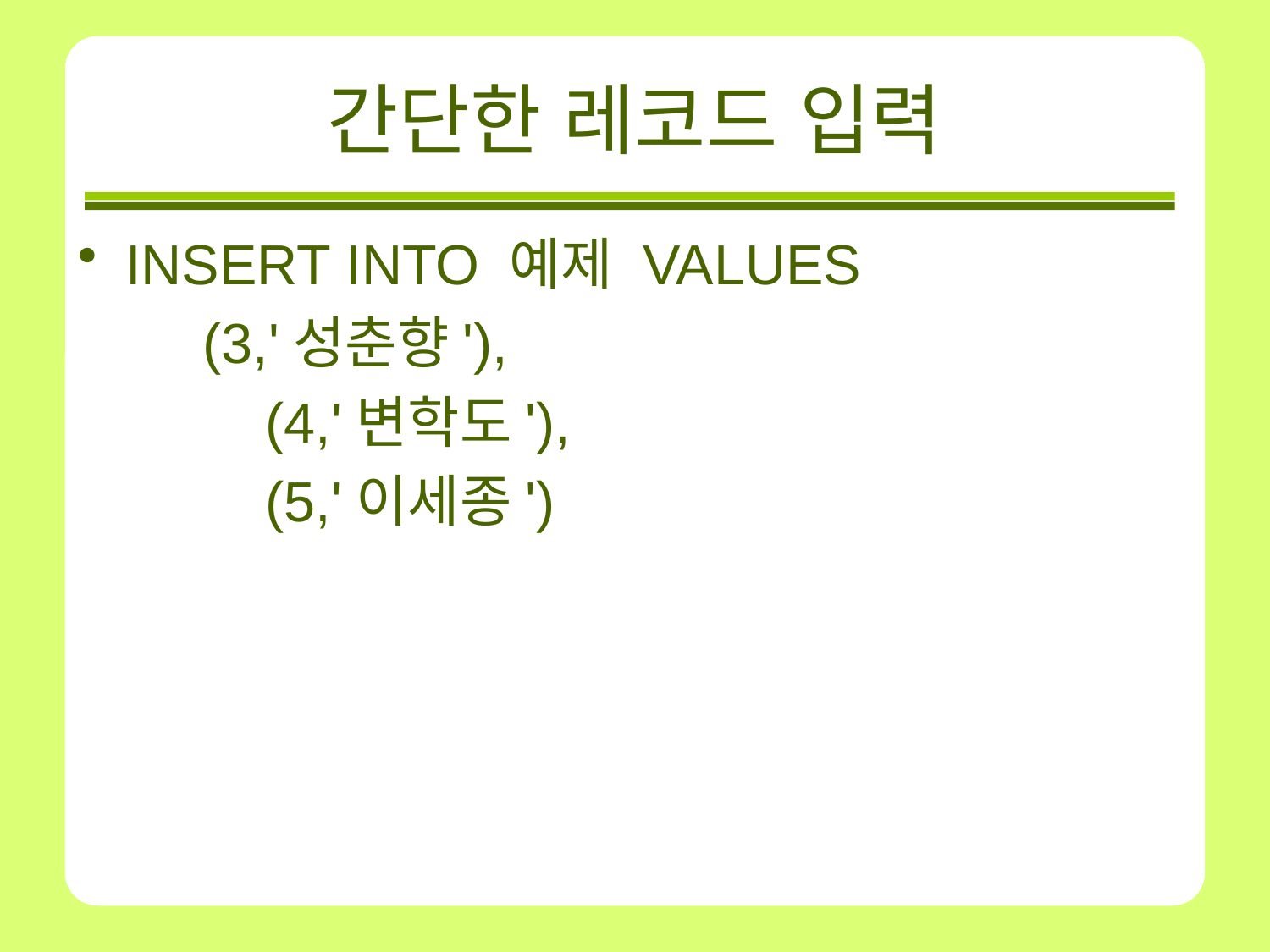

# 간단한 레코드 입력
INSERT INTO 예제 VALUES
        (3,'성춘향'),
            (4,'변학도'),
            (5,'이세종')